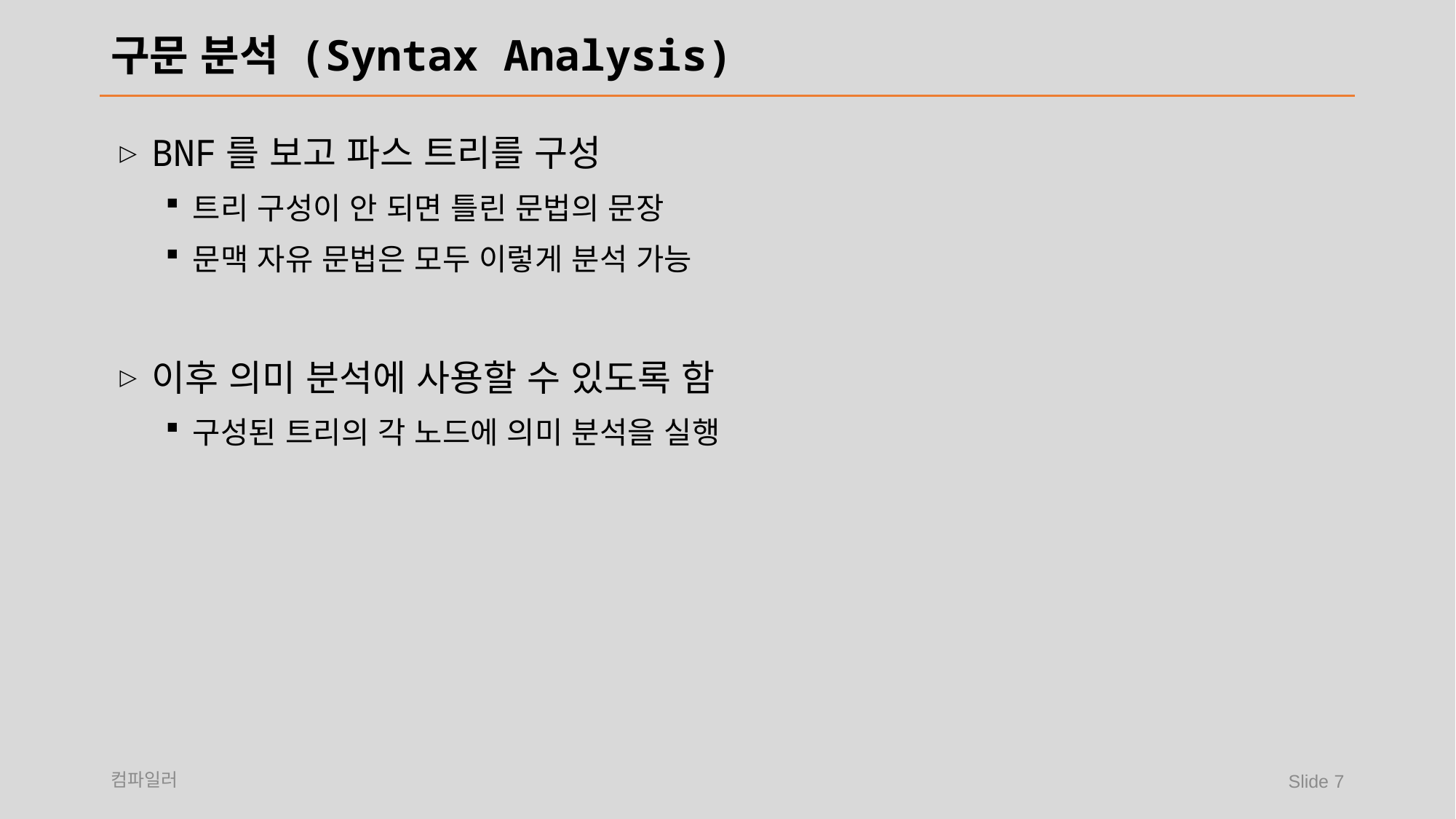

# 구문 분석 (Syntax Analysis)
BNF를 보고 파스 트리를 구성
트리 구성이 안 되면 틀린 문법의 문장
문맥 자유 문법은 모두 이렇게 분석 가능

이후 의미 분석에 사용할 수 있도록 함
구성된 트리의 각 노드에 의미 분석을 실행

컴파일러
Slide 7